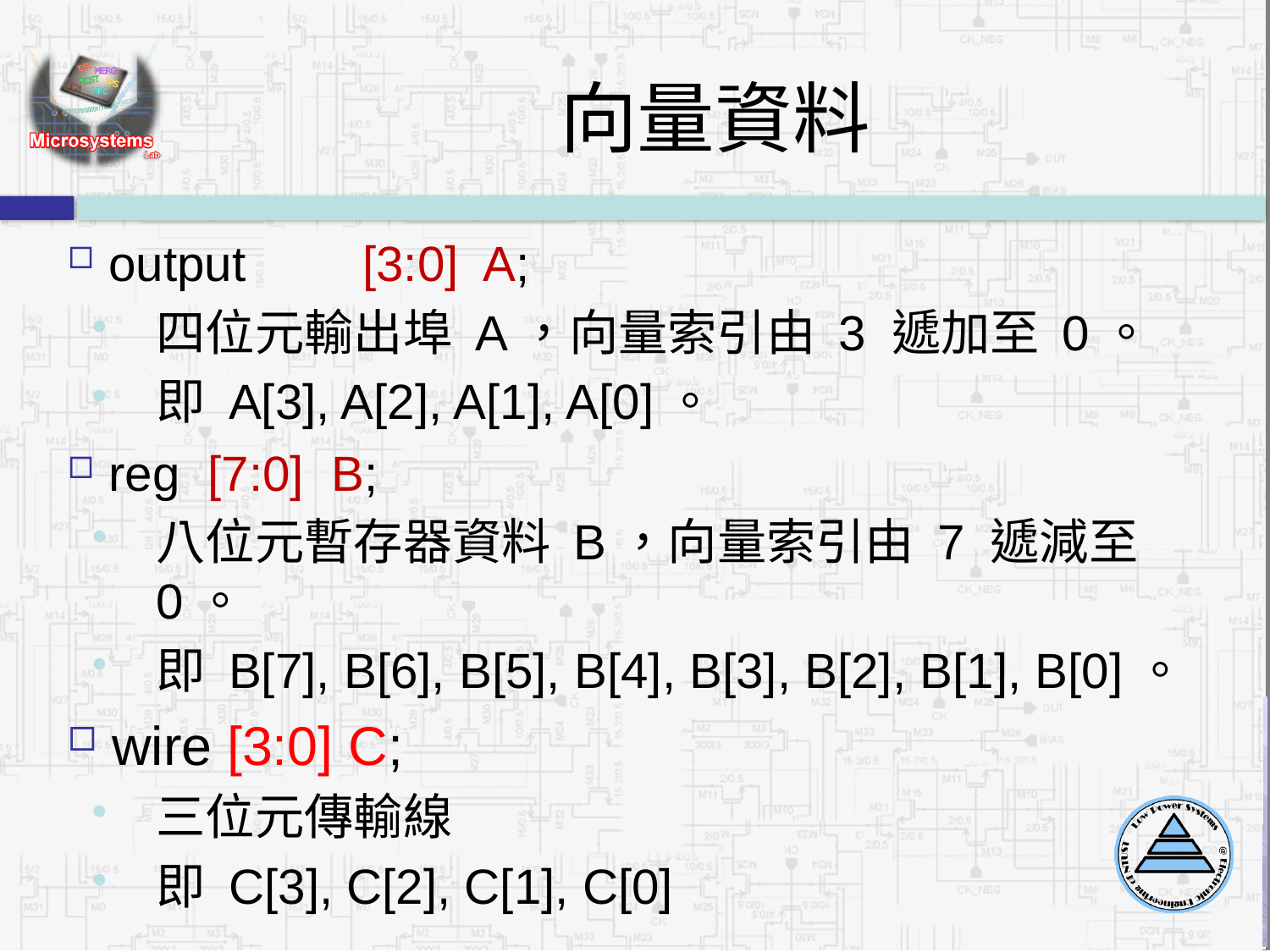

# 向量資料
output	[3:0]  A;
四位元輸出埠 A，向量索引由 3 遞加至 0。
即 A[3], A[2], A[1], A[0]。
reg  [7:0]  B;
八位元暫存器資料 B，向量索引由 7 遞減至 0。
即 B[7], B[6], B[5], B[4], B[3], B[2], B[1], B[0]。
wire [3:0] C;
三位元傳輸線
即 C[3], C[2], C[1], C[0]